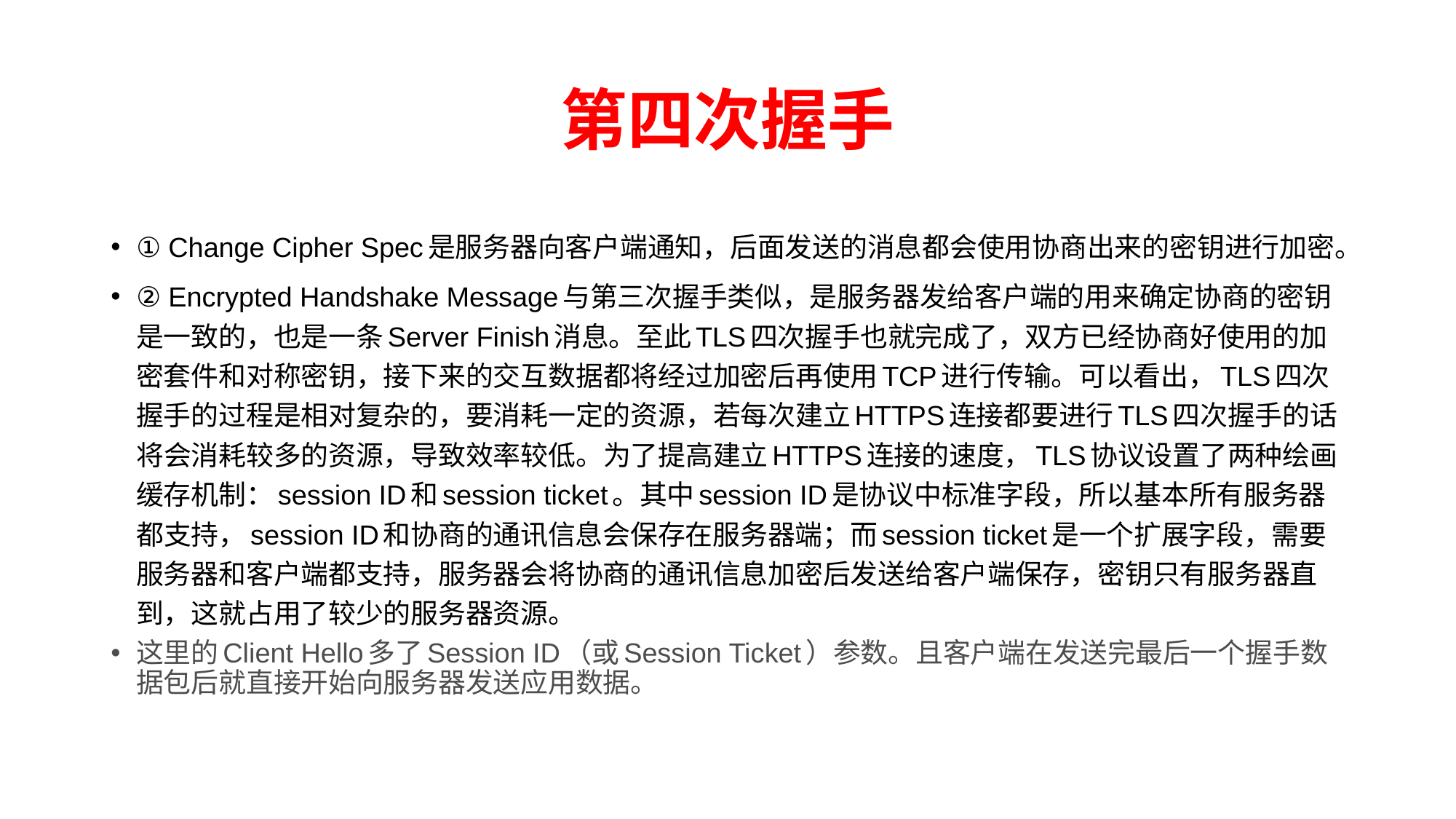

# 第四次握手
① Change Cipher Spec是服务器向客户端通知，后面发送的消息都会使用协商出来的密钥进行加密。
② Encrypted Handshake Message与第三次握手类似，是服务器发给客户端的用来确定协商的密钥是一致的，也是一条Server Finish消息。至此TLS四次握手也就完成了，双方已经协商好使用的加密套件和对称密钥，接下来的交互数据都将经过加密后再使用TCP进行传输。可以看出，TLS四次握手的过程是相对复杂的，要消耗一定的资源，若每次建立HTTPS连接都要进行TLS四次握手的话将会消耗较多的资源，导致效率较低。为了提高建立HTTPS连接的速度，TLS协议设置了两种绘画缓存机制：session ID和session ticket。其中session ID是协议中标准字段，所以基本所有服务器都支持，session ID和协商的通讯信息会保存在服务器端；而session ticket是一个扩展字段，需要服务器和客户端都支持，服务器会将协商的通讯信息加密后发送给客户端保存，密钥只有服务器直到，这就占用了较少的服务器资源。
这里的Client Hello多了Session ID（或Session Ticket）参数。且客户端在发送完最后一个握手数据包后就直接开始向服务器发送应用数据。